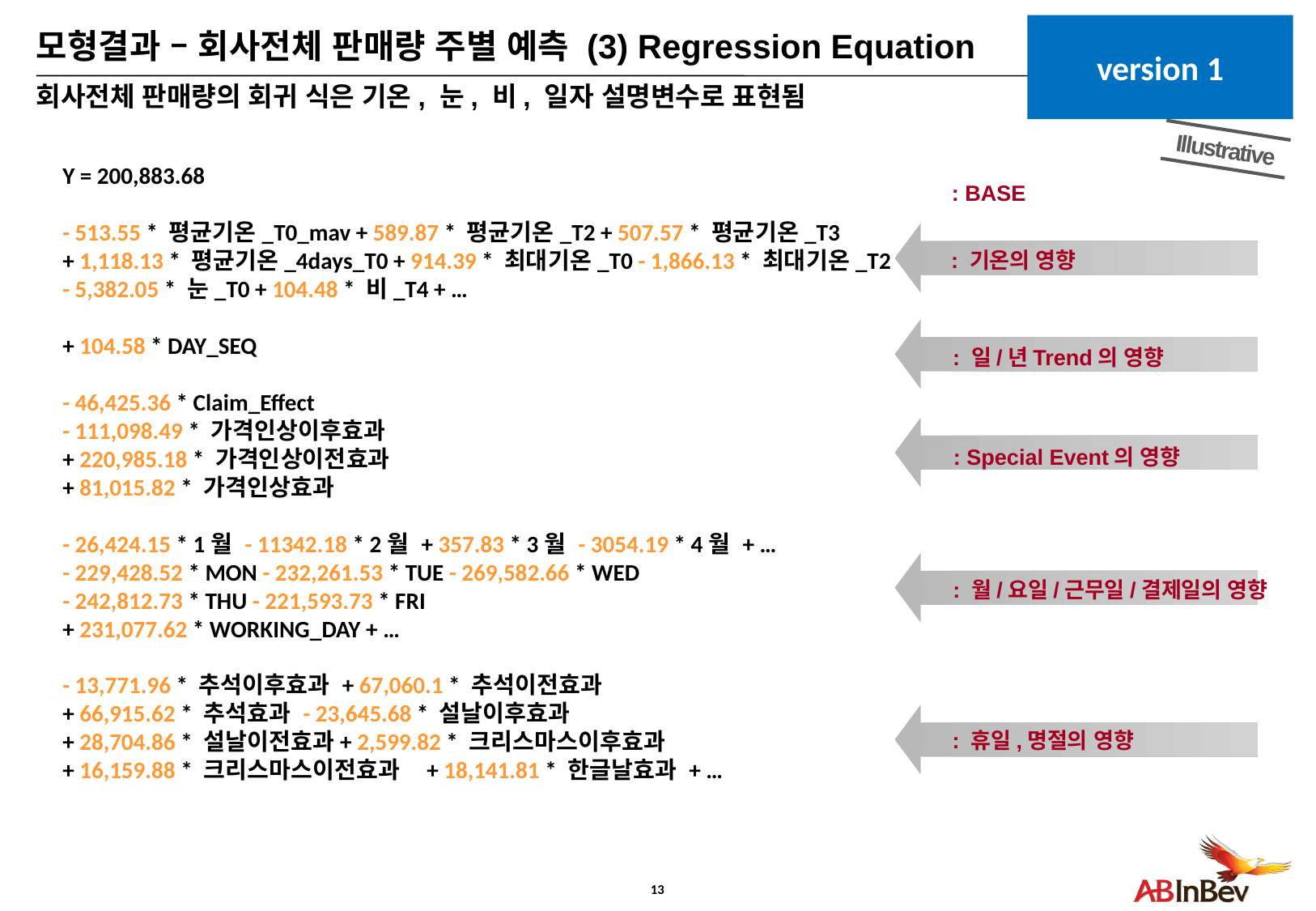

# 모형결과 – 회사전체 판매량 주별 예측 (3) Regression Equation
version 1
회사전체 판매량의 회귀 식은 기온, 눈, 비, 일자 설명변수로 표현됨
Illustrative

Y = 200,883.68

- 513.55 * 평균기온_T0_mav + 589.87 * 평균기온_T2 + 507.57 * 평균기온_T3
+ 1,118.13 * 평균기온_4days_T0 + 914.39 * 최대기온_T0 - 1,866.13 * 최대기온_T2
- 5,382.05 * 눈_T0 + 104.48 * 비_T4 + …

+ 104.58 * DAY_SEQ

- 46,425.36 * Claim_Effect
- 111,098.49 * 가격인상이후효과
+ 220,985.18 * 가격인상이전효과
+ 81,015.82 * 가격인상효과

- 26,424.15 * 1월 - 11342.18 * 2월 + 357.83 * 3월 - 3054.19 * 4월 + …
- 229,428.52 * MON - 232,261.53 * TUE - 269,582.66 * WED
- 242,812.73 * THU - 221,593.73 * FRI
+ 231,077.62 * WORKING_DAY + …

- 13,771.96 * 추석이후효과 + 67,060.1 * 추석이전효과
+ 66,915.62 * 추석효과 - 23,645.68 * 설날이후효과
+ 28,704.86 * 설날이전효과+ 2,599.82 * 크리스마스이후효과
+ 16,159.88 * 크리스마스이전효과	+ 18,141.81 * 한글날효과 + …
: BASE

: 기온의 영향

: 일/년Trend의 영향

: Special Event의 영향

: 월/요일/근무일/결제일의 영향

: 휴일,명절의 영향